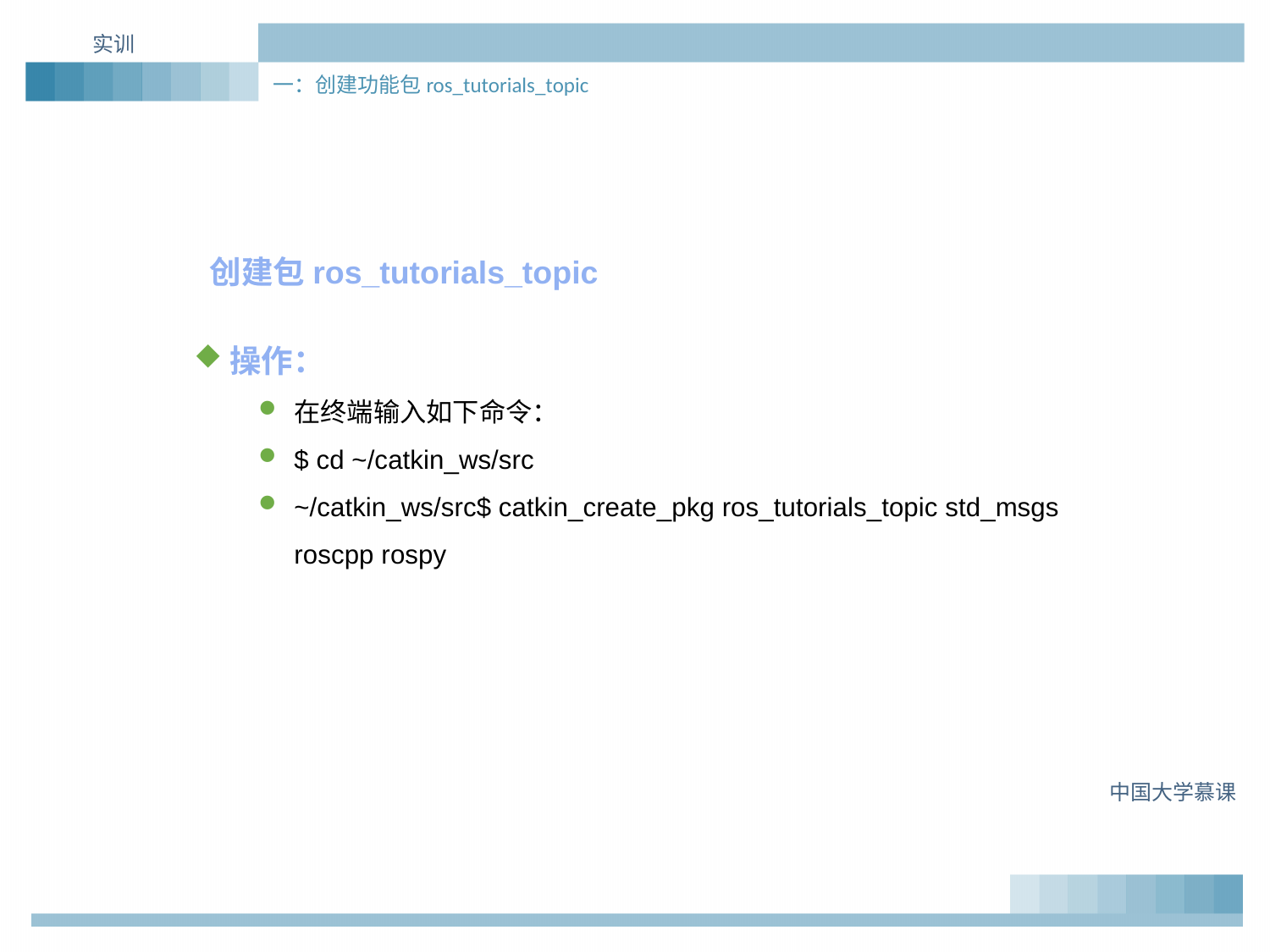

实训
一：创建功能包ros_tutorials_topic

创建包ros_tutorials_topic

操作：
在终端输入如下命令：
$ cd ~/catkin_ws/src
~/catkin_ws/src$ catkin_create_pkg ros_tutorials_topic std_msgs roscpp rospy

中国大学慕课